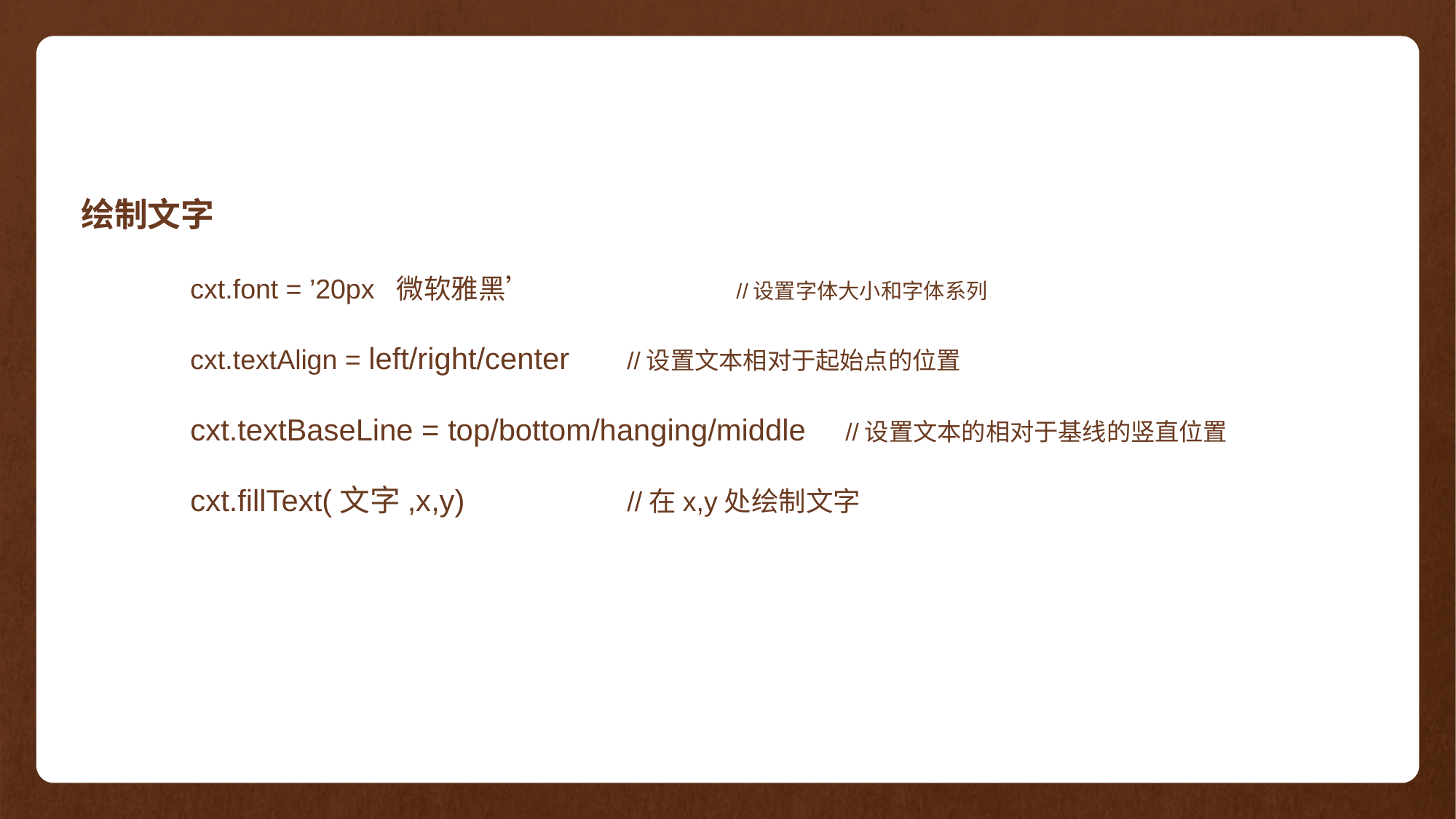

绘制文字
	cxt.font = ’20px  微软雅黑’		//设置字体大小和字体系列
	cxt.textAlign = left/right/center	//设置文本相对于起始点的位置
	cxt.textBaseLine = top/bottom/hanging/middle	//设置文本的相对于基线的竖直位置
	cxt.fillText(文字,x,y)		//在x,y处绘制文字